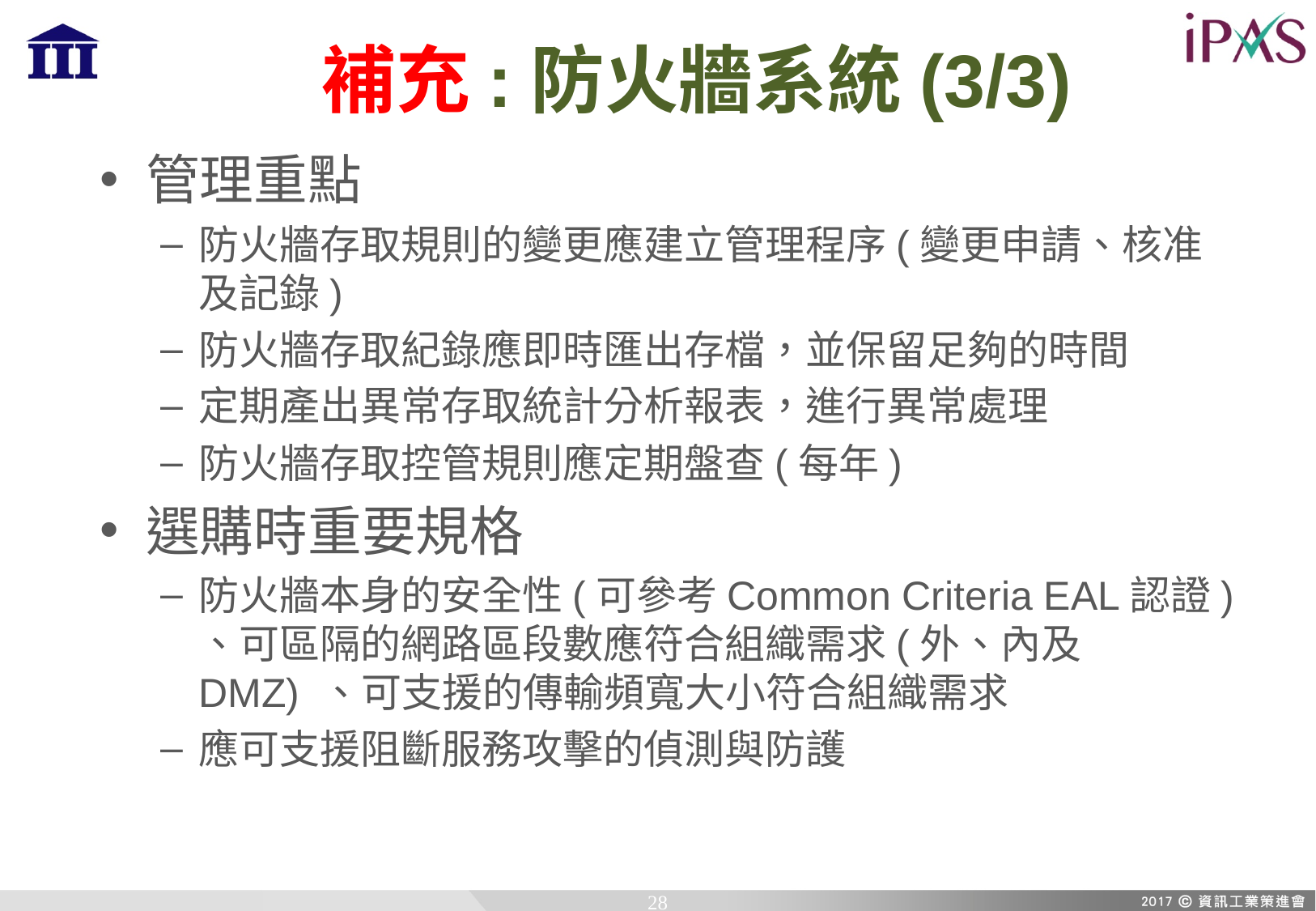

# 補充:防火牆系統(3/3)
管理重點
防火牆存取規則的變更應建立管理程序(變更申請、核准及記錄)
防火牆存取紀錄應即時匯出存檔，並保留足夠的時間
定期產出異常存取統計分析報表，進行異常處理
防火牆存取控管規則應定期盤查(每年)
選購時重要規格
防火牆本身的安全性(可參考Common Criteria EAL認證) 、可區隔的網路區段數應符合組織需求(外、內及DMZ) 、可支援的傳輸頻寬大小符合組織需求
應可支援阻斷服務攻擊的偵測與防護
28